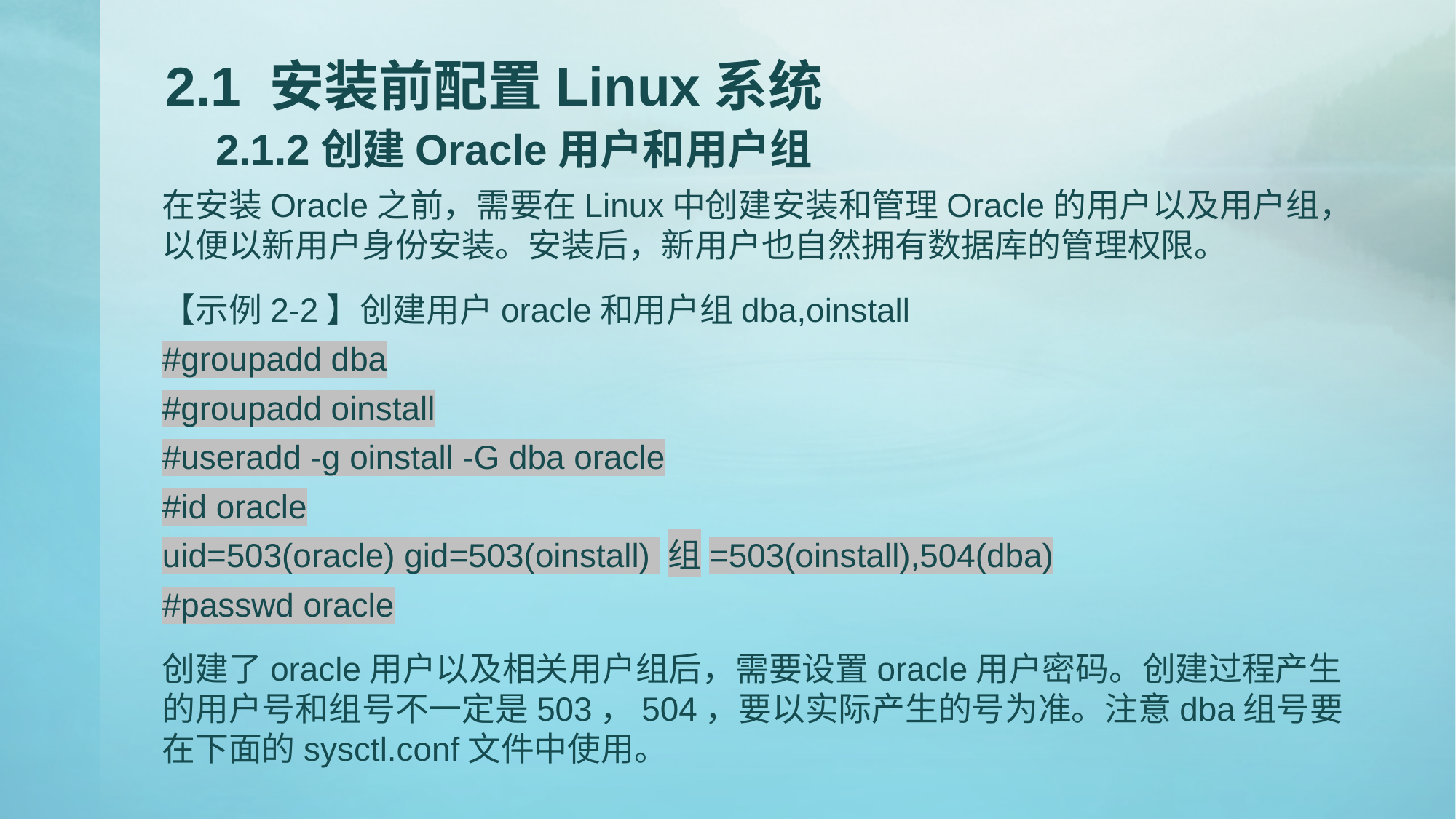

# 2.1 安装前配置Linux系统 2.1.2创建Oracle用户和用户组
在安装Oracle之前，需要在Linux中创建安装和管理Oracle的用户以及用户组，以便以新用户身份安装。安装后，新用户也自然拥有数据库的管理权限。
【示例2‑2】创建用户oracle和用户组dba,oinstall
#groupadd dba
#groupadd oinstall
#useradd -g oinstall -G dba oracle
#id oracle
uid=503(oracle) gid=503(oinstall) 组=503(oinstall),504(dba)
#passwd oracle
创建了oracle用户以及相关用户组后，需要设置oracle用户密码。创建过程产生的用户号和组号不一定是503，504，要以实际产生的号为准。注意dba组号要在下面的sysctl.conf文件中使用。